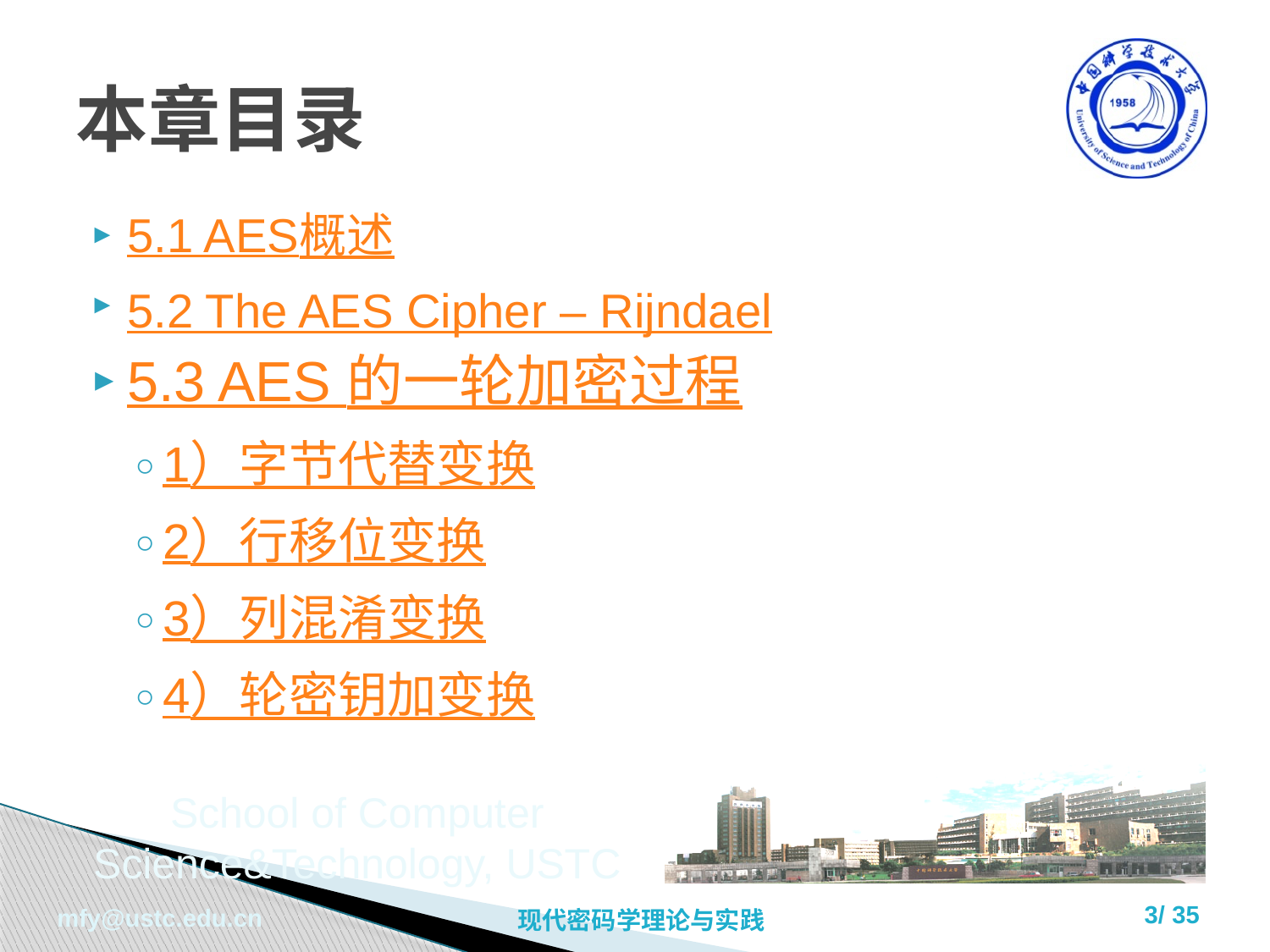

# 本章目录
5.1 AES概述
5.2 The AES Cipher – Rijndael
5.3 AES 的一轮加密过程
1）字节代替变换
2）行移位变换
3）列混淆变换
4）轮密钥加变换